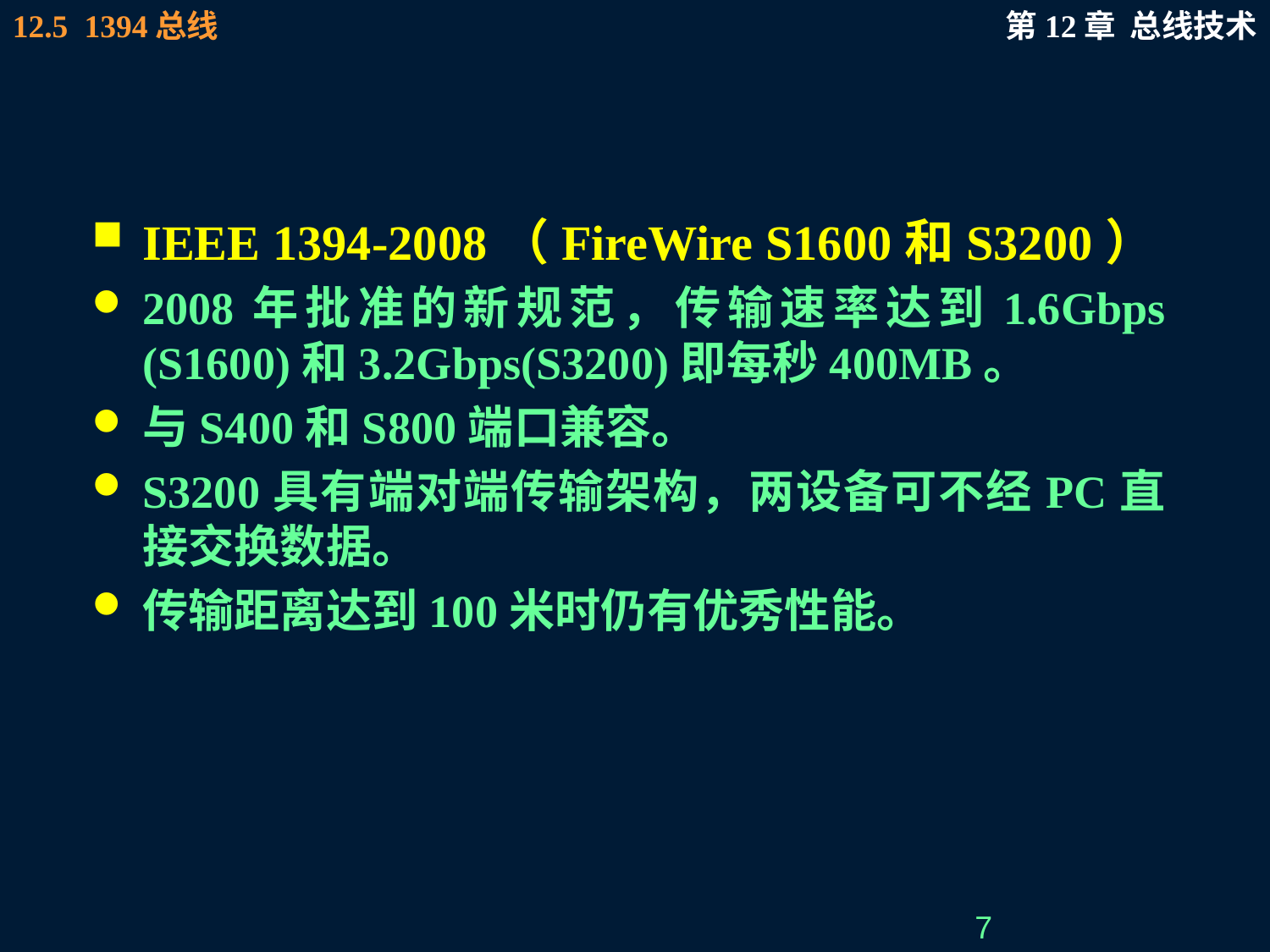

#
IEEE 1394-2008（FireWire S1600和S3200）
2008年批准的新规范，传输速率达到1.6Gbps (S1600)和3.2Gbps(S3200)即每秒400MB。
与S400和S800端口兼容。
S3200具有端对端传输架构，两设备可不经PC直接交换数据。
传输距离达到100米时仍有优秀性能。